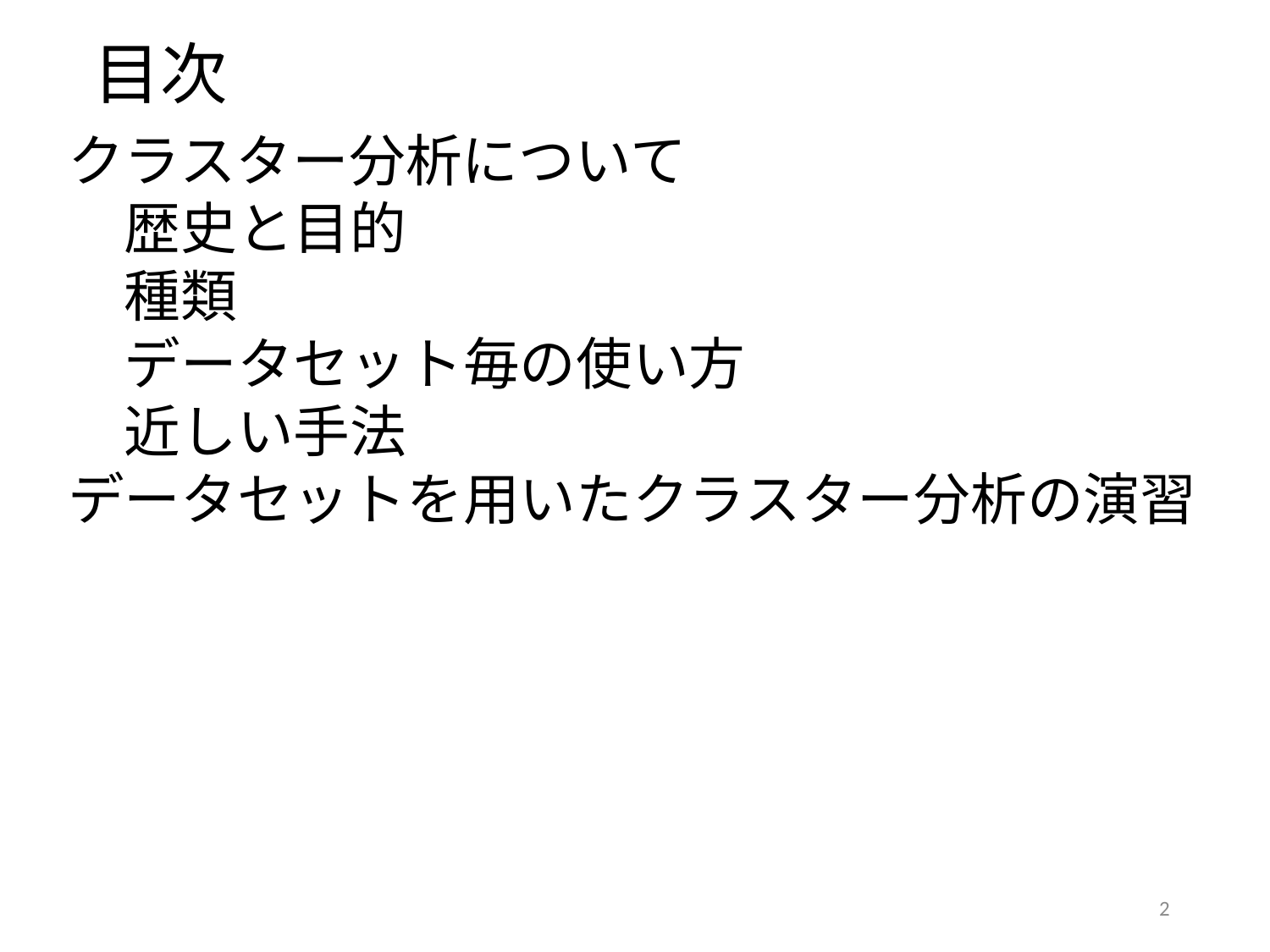

目次
クラスター分析について
　歴史と目的
　種類
　データセット毎の使い方
　近しい手法
データセットを用いたクラスター分析の演習

2